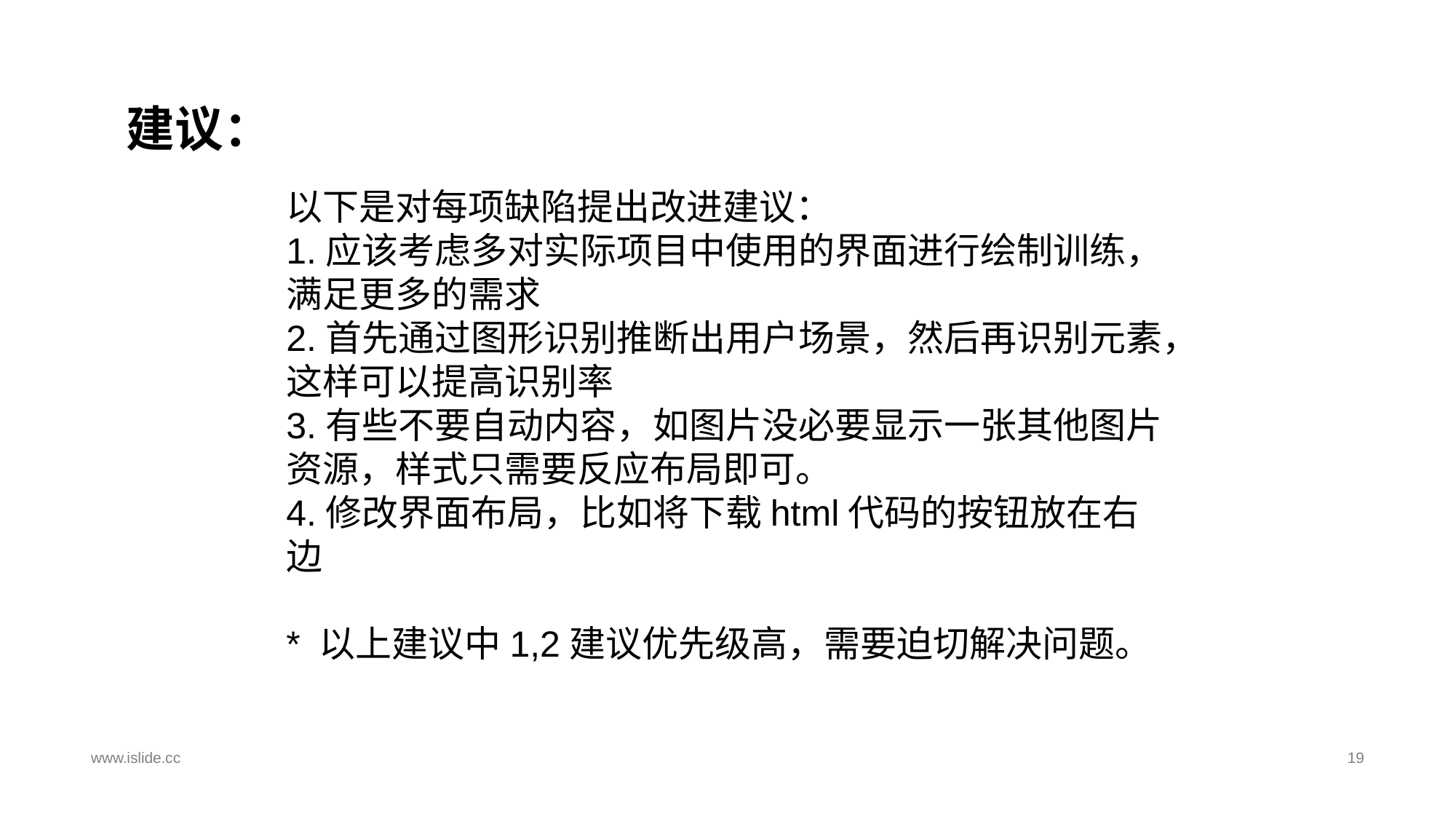

# 建议：
以下是对每项缺陷提出改进建议：
1.应该考虑多对实际项目中使用的界面进行绘制训练，满足更多的需求
2.首先通过图形识别推断出用户场景，然后再识别元素，这样可以提高识别率
3.有些不要自动内容，如图片没必要显示一张其他图片资源，样式只需要反应布局即可。
4.修改界面布局，比如将下载html代码的按钮放在右边

* 以上建议中1,2建议优先级高，需要迫切解决问题。

www.islide.cc
19